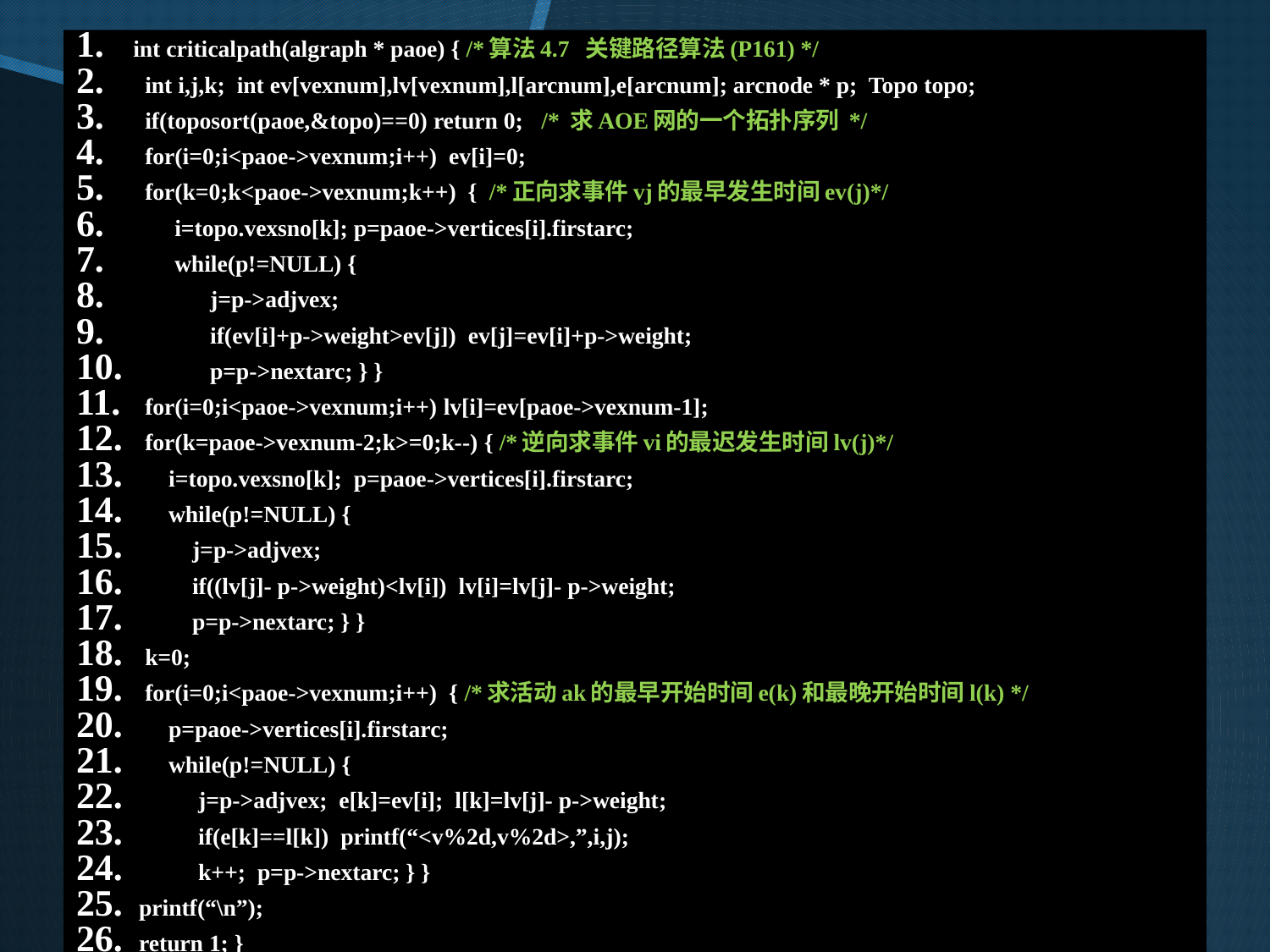

int criticalpath(algraph * paoe) { /*算法4.7  关键路径算法(P161) */
  int i,j,k;  int ev[vexnum],lv[vexnum],l[arcnum],e[arcnum]; arcnode * p;  Topo topo;
  if(toposort(paoe,&topo)==0) return 0;   /* 求AOE网的一个拓扑序列 */
  for(i=0;i<paoe->vexnum;i++)  ev[i]=0;
  for(k=0;k<paoe->vexnum;k++)  {  /*正向求事件vj的最早发生时间ev(j)*/
       i=topo.vexsno[k]; p=paoe->vertices[i].firstarc;
       while(p!=NULL) {
             j=p->adjvex;
             if(ev[i]+p->weight>ev[j])  ev[j]=ev[i]+p->weight;
             p=p->nextarc; } }
  for(i=0;i<paoe->vexnum;i++) lv[i]=ev[paoe->vexnum-1];
  for(k=paoe->vexnum-2;k>=0;k--) { /*逆向求事件vi的最迟发生时间lv(j)*/
      i=topo.vexsno[k];  p=paoe->vertices[i].firstarc;
      while(p!=NULL) {
          j=p->adjvex;
          if((lv[j]- p->weight)<lv[i])  lv[i]=lv[j]- p->weight;
          p=p->nextarc; } }
  k=0;
  for(i=0;i<paoe->vexnum;i++)  { /*求活动ak的最早开始时间e(k)和最晚开始时间l(k) */
      p=paoe->vertices[i].firstarc;
      while(p!=NULL) {
           j=p->adjvex;  e[k]=ev[i];  l[k]=lv[j]- p->weight;
           if(e[k]==l[k])  printf(“<v%2d,v%2d>,”,i,j);
           k++;  p=p->nextarc; } }
 printf(“\n”);
 return 1; }